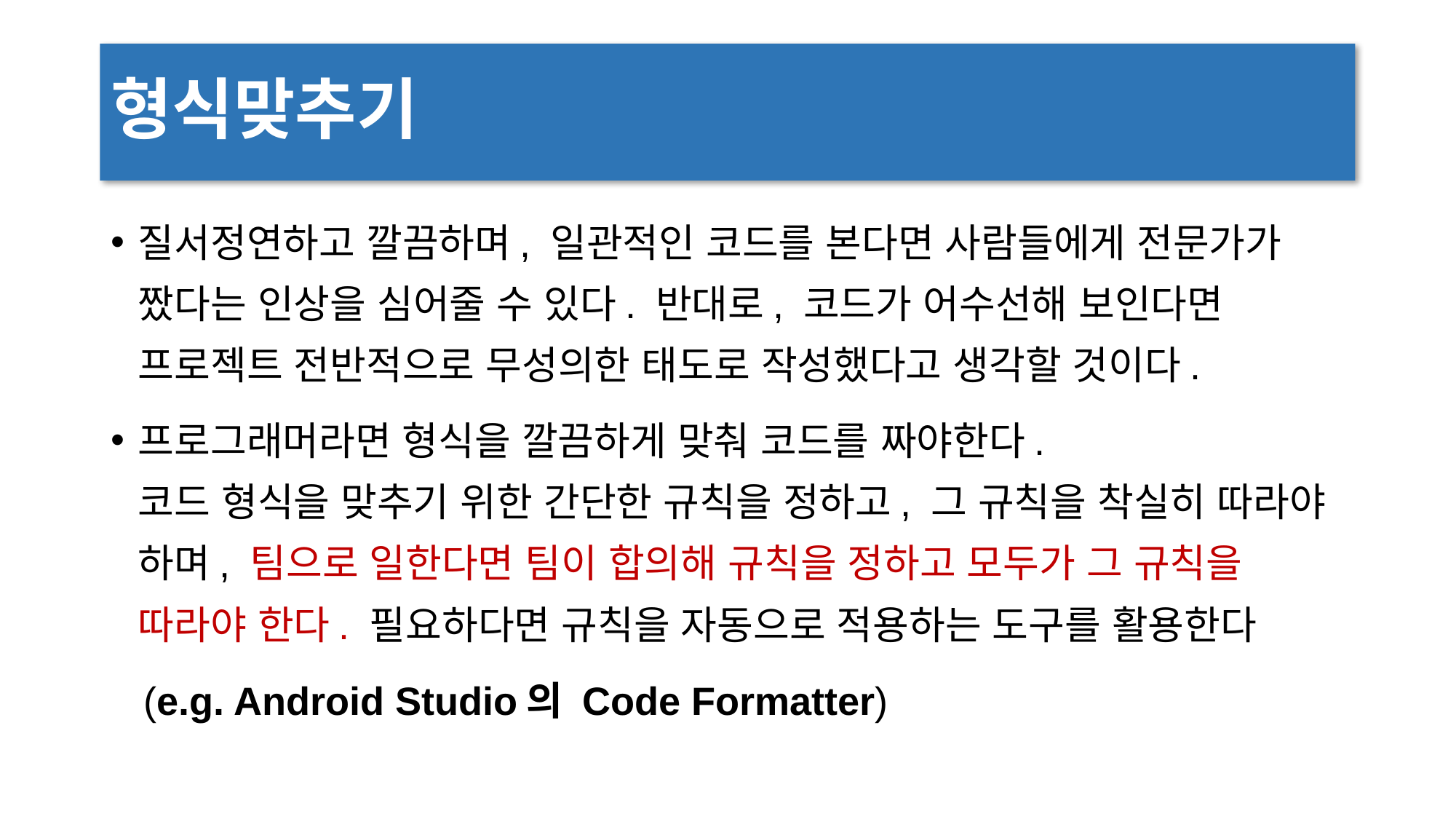

# 형식맞추기
질서정연하고 깔끔하며, 일관적인 코드를 본다면 사람들에게 전문가가 짰다는 인상을 심어줄 수 있다. 반대로, 코드가 어수선해 보인다면 프로젝트 전반적으로 무성의한 태도로 작성했다고 생각할 것이다.
프로그래머라면 형식을 깔끔하게 맞춰 코드를 짜야한다.
코드 형식을 맞추기 위한 간단한 규칙을 정하고, 그 규칙을 착실히 따라야 하며, 팀으로 일한다면 팀이 합의해 규칙을 정하고 모두가 그 규칙을 따라야 한다. 필요하다면 규칙을 자동으로 적용하는 도구를 활용한다
   (e.g. Android Studio의 Code Formatter)